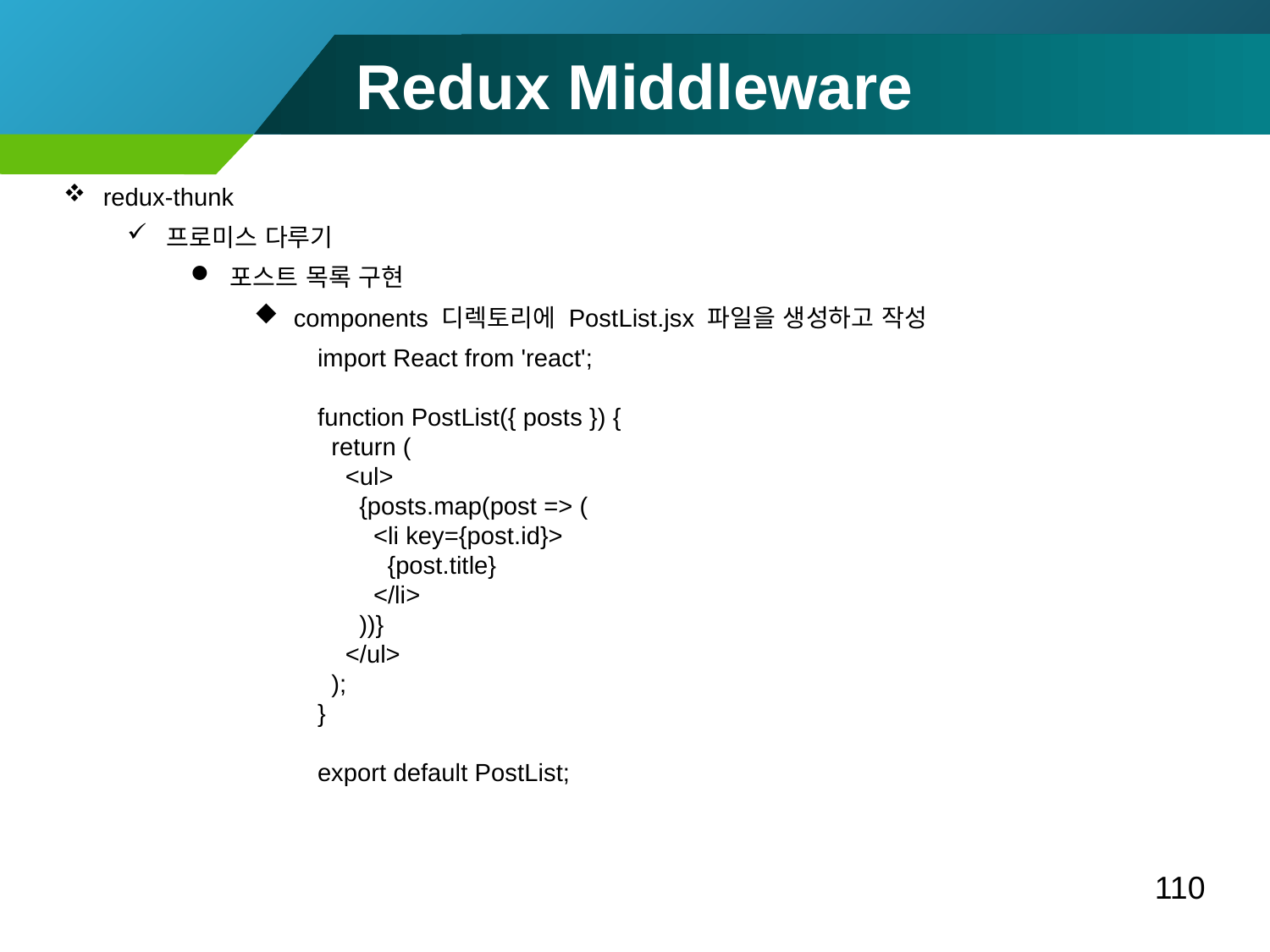

Redux Middleware
redux-thunk
프로미스 다루기
포스트 목록 구현
components 디렉토리에 PostList.jsx 파일을 생성하고 작성
import React from 'react';

function PostList({ posts }) {
  return (
    <ul>
      {posts.map(post => (
        <li key={post.id}>
          {post.title}
        </li>
      ))}
    </ul>
  );
}

export default PostList;
110